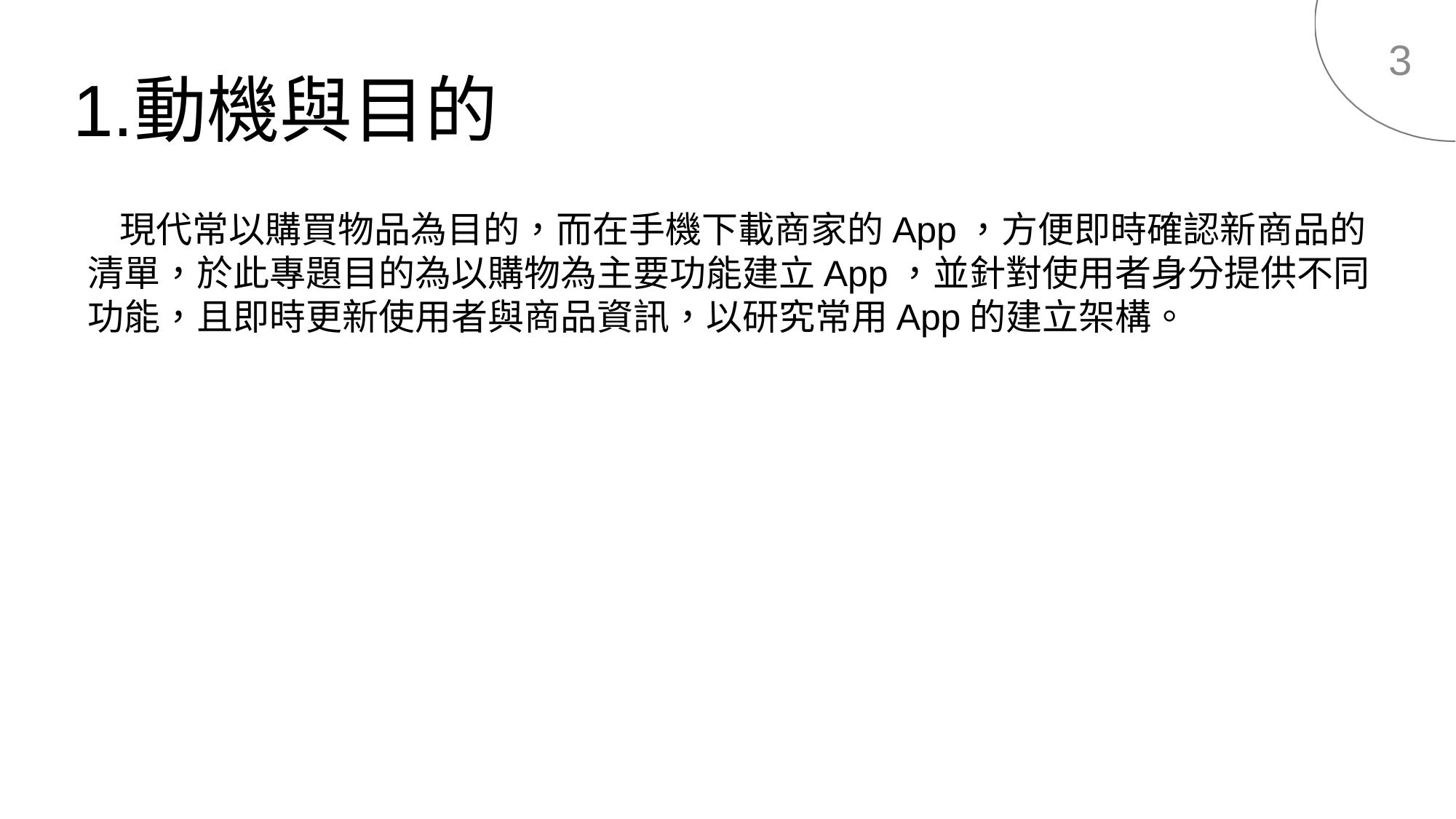

3
動機與目的
現代常以購買物品為目的，而在手機下載商家的App，方便即時確認新商品的清單，於此專題目的為以購物為主要功能建立App，並針對使用者身分提供不同功能，且即時更新使用者與商品資訊，以研究常用App的建立架構。